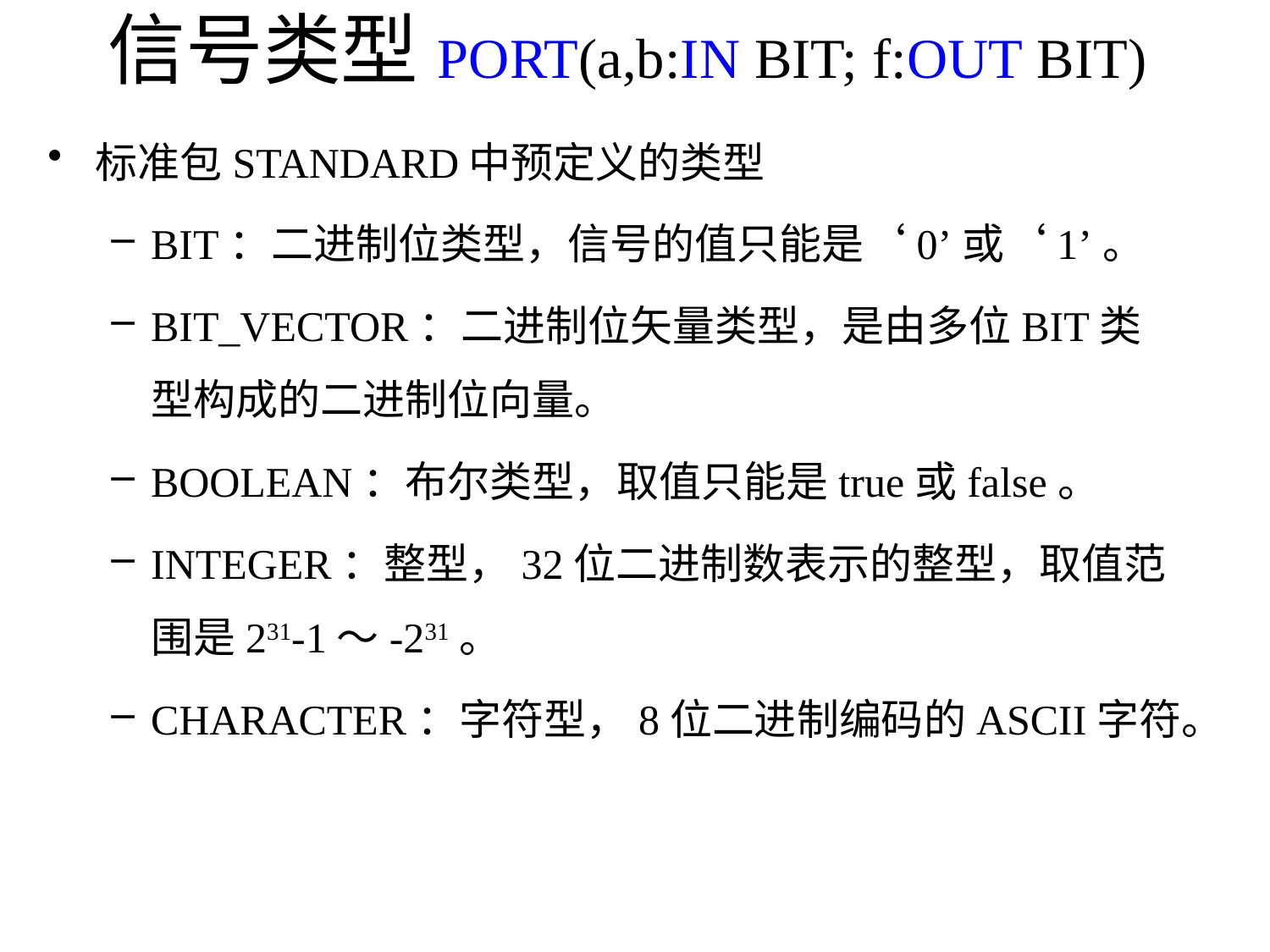

# 信号类型PORT(a,b:IN BIT; f:OUT BIT)
标准包STANDARD中预定义的类型
BIT：二进制位类型，信号的值只能是‘0’或‘1’。
BIT_VECTOR：二进制位矢量类型，是由多位BIT类型构成的二进制位向量。
BOOLEAN：布尔类型，取值只能是true或false。
INTEGER：整型，32位二进制数表示的整型，取值范围是231-1～-231。
CHARACTER：字符型，8位二进制编码的ASCII字符。